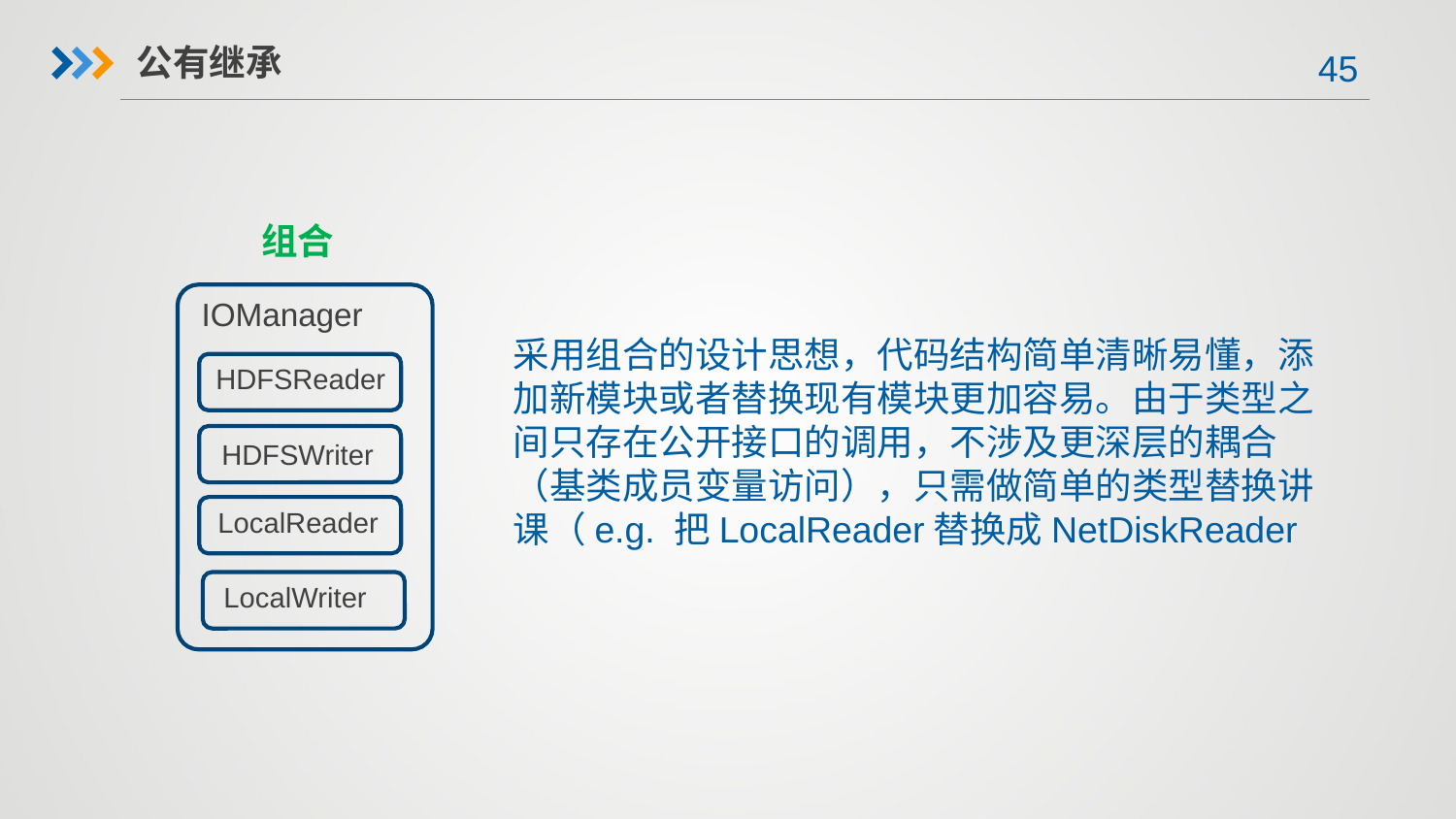

公有继承
组合

IOManager
采用组合的设计思想，代码结构简单清晰易懂，添加新模块或者替换现有模块更加容易。由于类型之间只存在公开接口的调用，不涉及更深层的耦合（基类成员变量访问），只需做简单的类型替换讲课（e.g. 把LocalReader替换成NetDiskReader

HDFSReader

HDFSWriter

LocalReader

LocalWriter